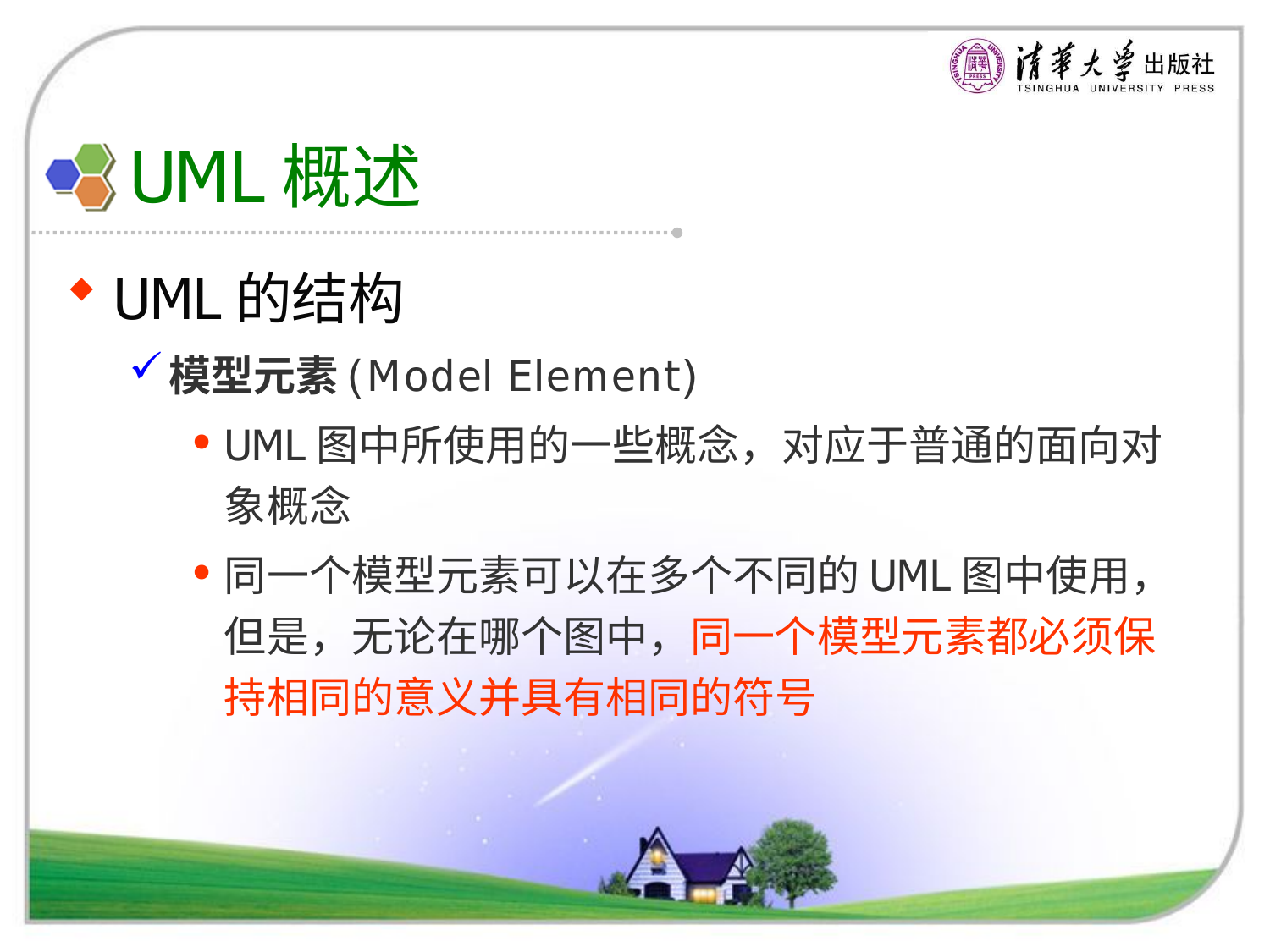

# UML概述
UML的结构
模型元素(Model Element)
UML图中所使用的一些概念，对应于普通的面向对象概念
同一个模型元素可以在多个不同的UML图中使用，但是，无论在哪个图中，同一个模型元素都必须保持相同的意义并具有相同的符号